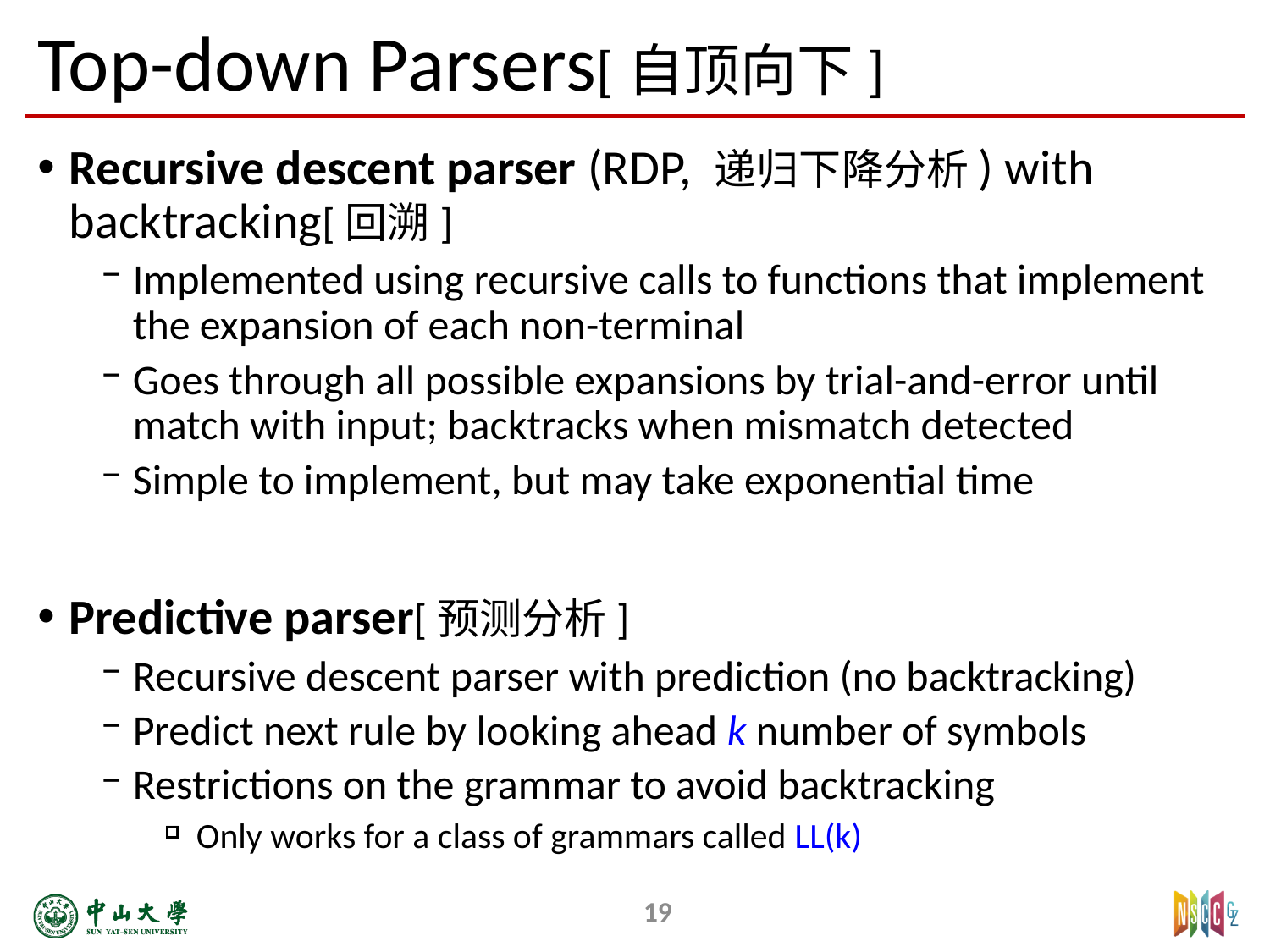

# Top-down Parsers[自顶向下]
Recursive descent parser (RDP, 递归下降分析) with backtracking[回溯]
Implemented using recursive calls to functions that implement the expansion of each non-terminal
Goes through all possible expansions by trial-and-error until match with input; backtracks when mismatch detected
Simple to implement, but may take exponential time

Predictive parser[预测分析]
Recursive descent parser with prediction (no backtracking) ­
Predict next rule by looking ahead k number of symbols ­
Restrictions on the grammar to avoid backtracking
Only works for a class of grammars called LL(k)
19